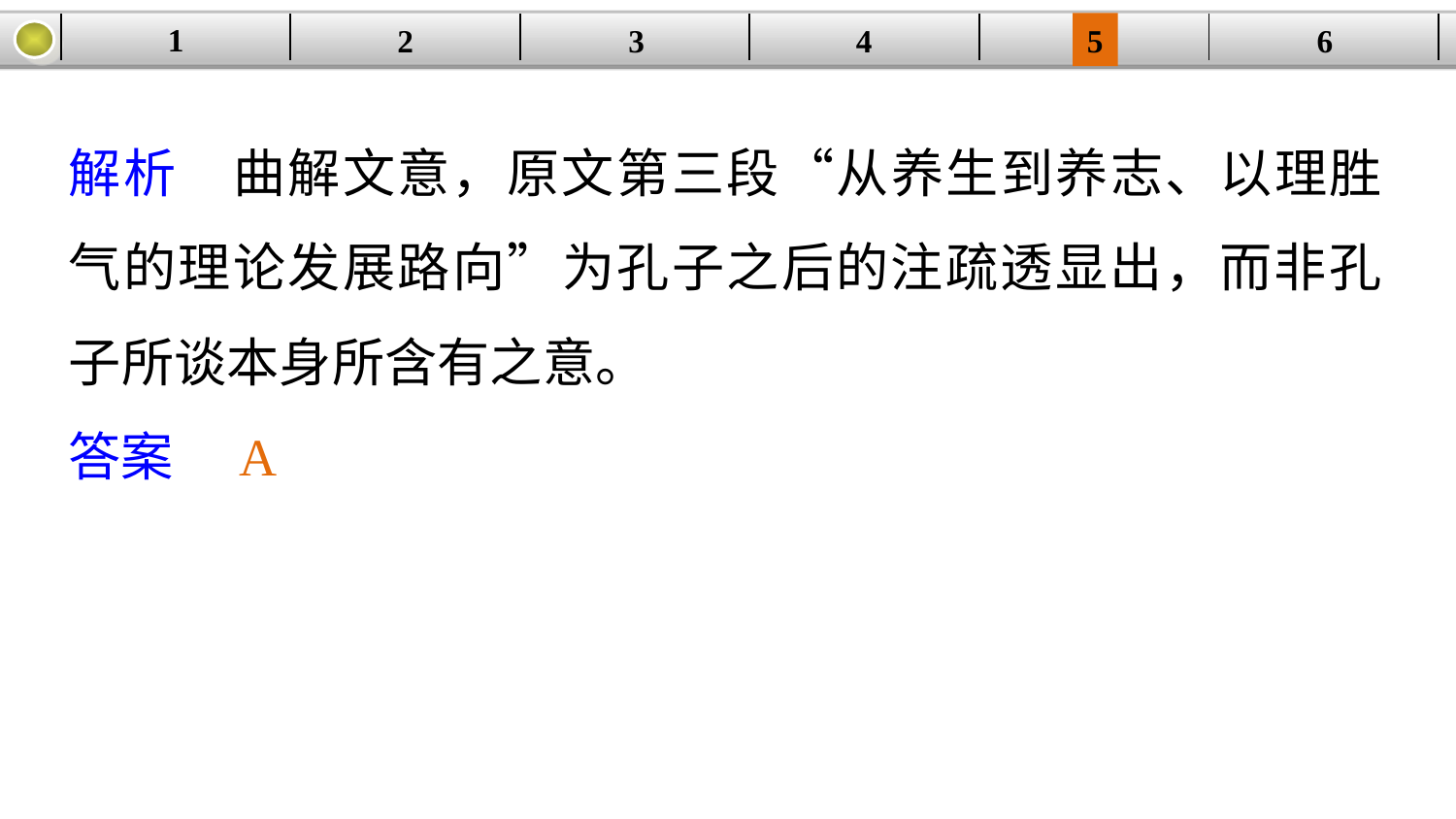

1
3
4
5
6
2
|  |  |  |  |  |  |
| --- | --- | --- | --- | --- | --- |

解析　曲解文意，原文第三段“从养生到养志、以理胜气的理论发展路向”为孔子之后的注疏透显出，而非孔子所谈本身所含有之意。
答案　A